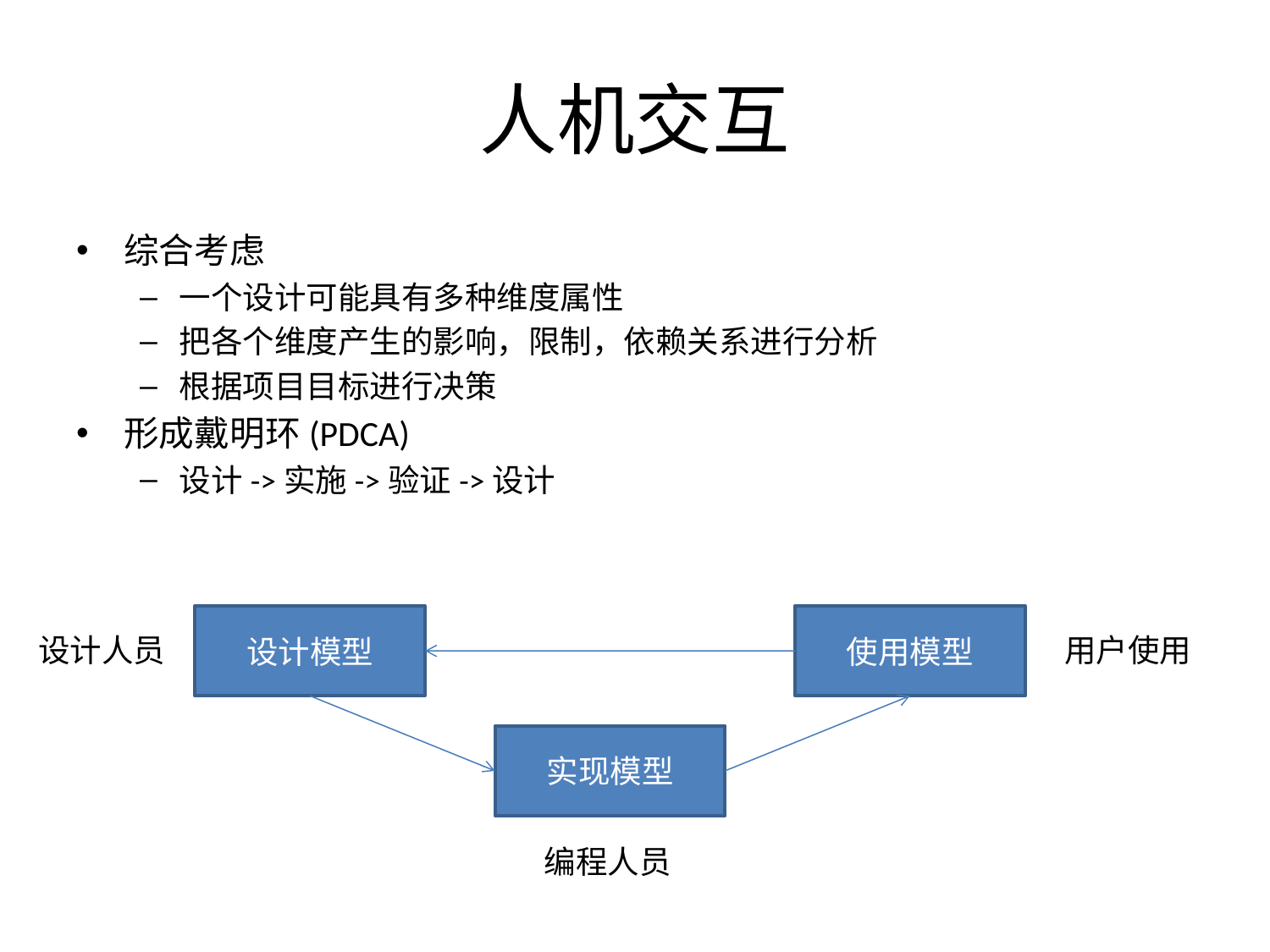

# 人机交互
综合考虑
一个设计可能具有多种维度属性
把各个维度产生的影响，限制，依赖关系进行分析
根据项目目标进行决策
形成戴明环(PDCA)
设计->实施->验证->设计
设计模型
使用模型
设计人员
用户使用
实现模型
编程人员